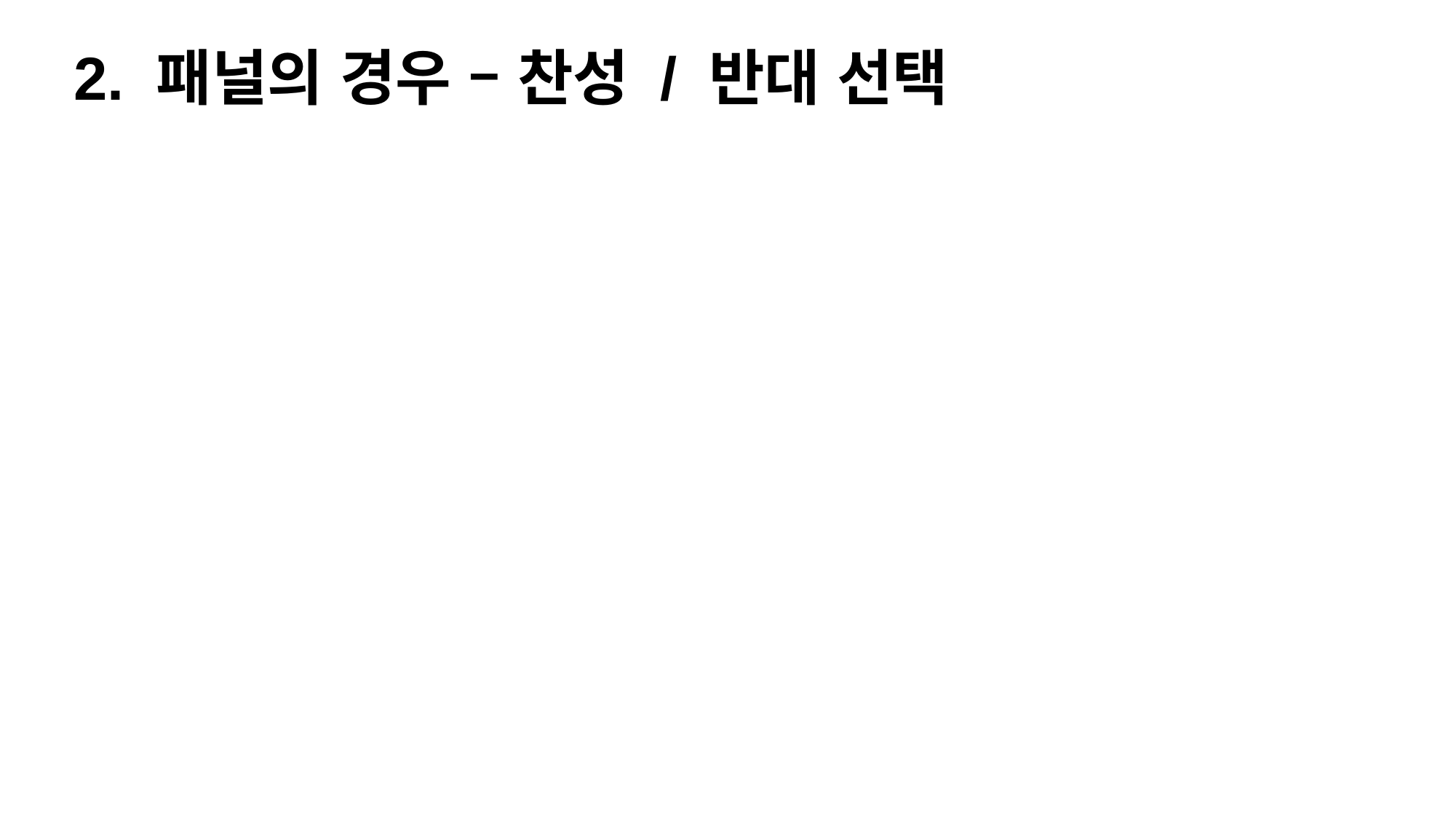

2. 패널의 경우 – 찬성 / 반대 선택